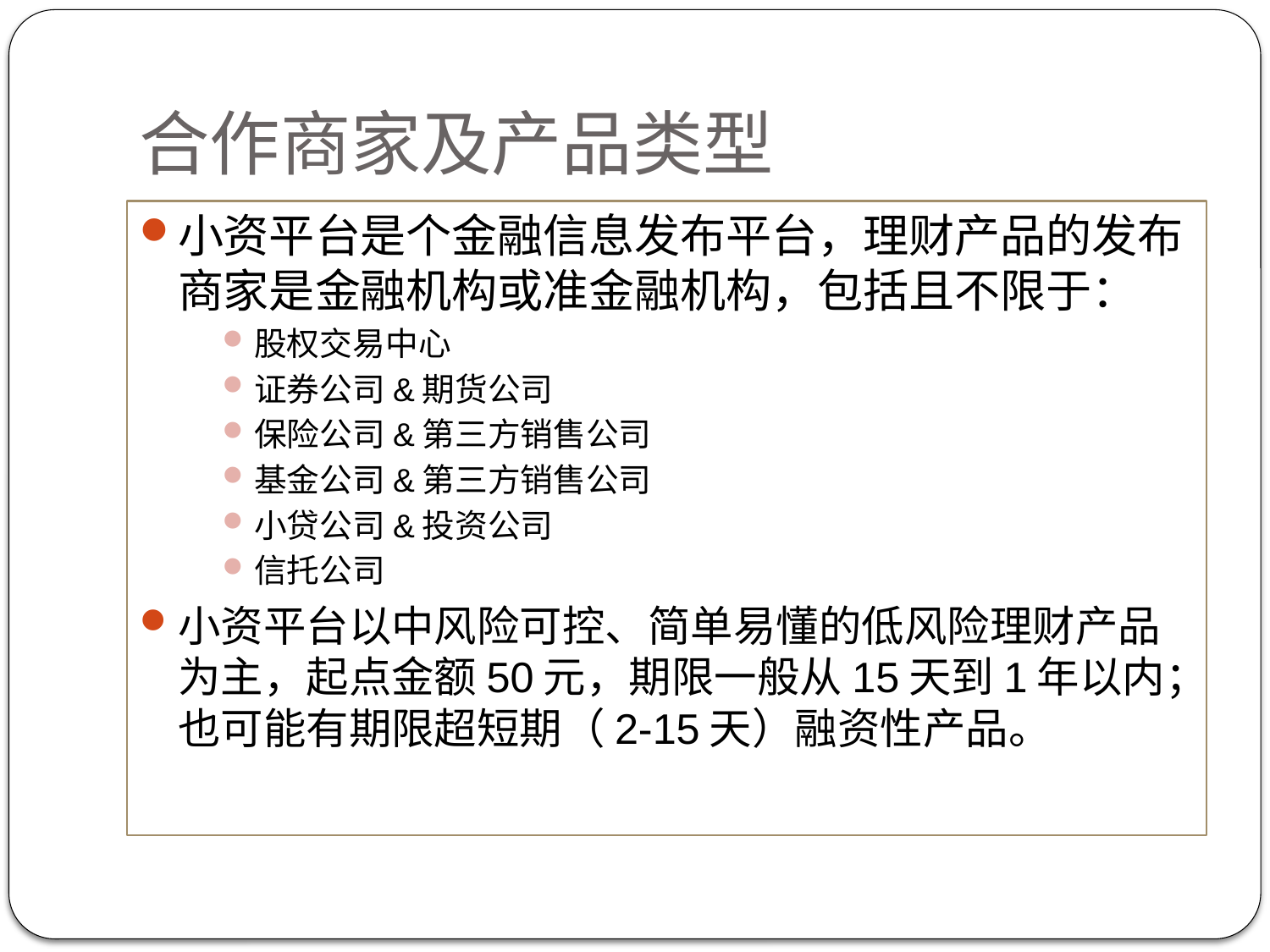

# 合作商家及产品类型
小资平台是个金融信息发布平台，理财产品的发布商家是金融机构或准金融机构，包括且不限于：
股权交易中心
证券公司&期货公司
保险公司&第三方销售公司
基金公司&第三方销售公司
小贷公司&投资公司
信托公司
小资平台以中风险可控、简单易懂的低风险理财产品为主，起点金额50元，期限一般从15天到1年以内；也可能有期限超短期（2-15天）融资性产品。